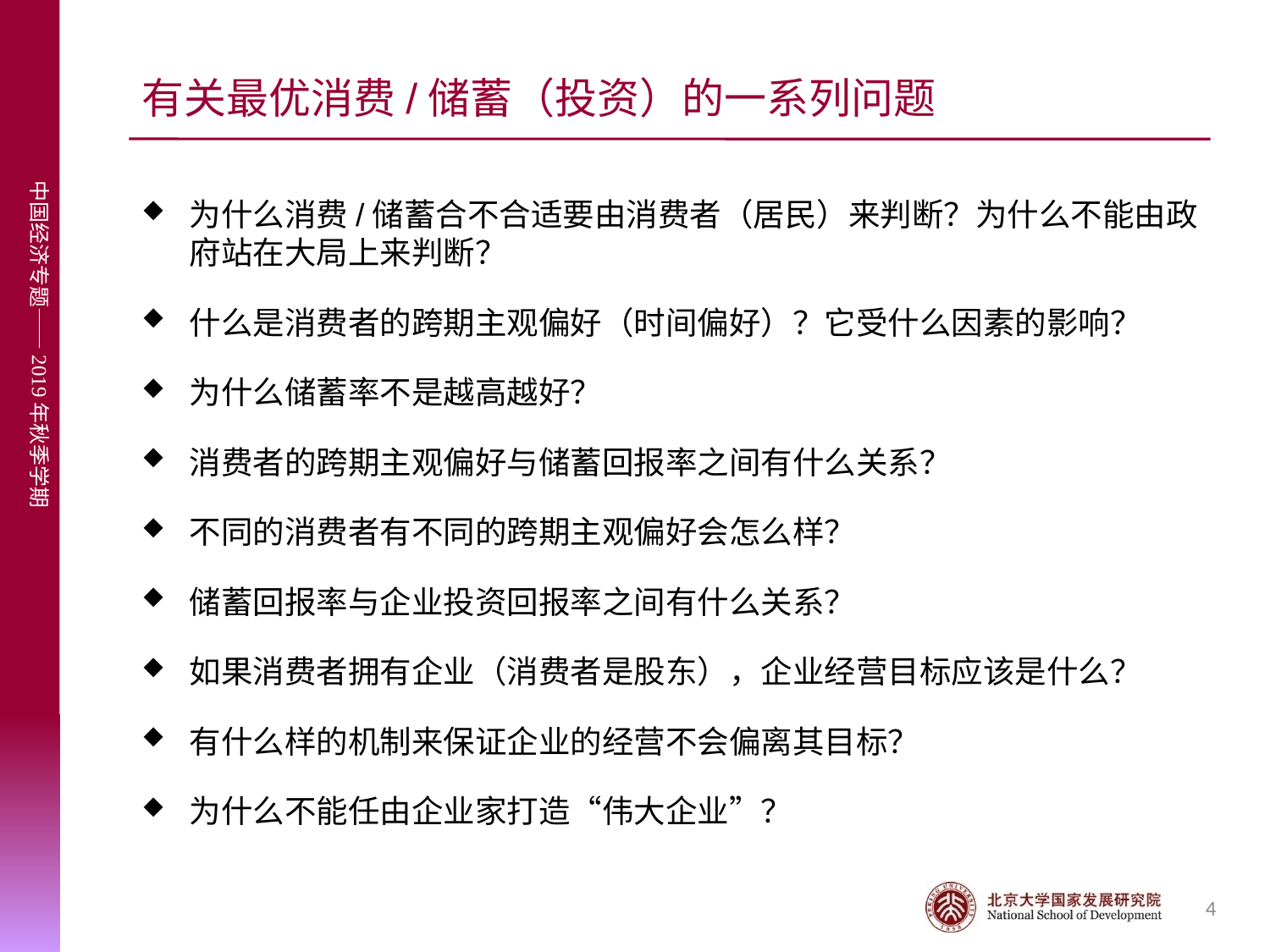

# 有关最优消费/储蓄（投资）的一系列问题
为什么消费/储蓄合不合适要由消费者（居民）来判断？为什么不能由政府站在大局上来判断？
什么是消费者的跨期主观偏好（时间偏好）？它受什么因素的影响？
为什么储蓄率不是越高越好？
消费者的跨期主观偏好与储蓄回报率之间有什么关系？
不同的消费者有不同的跨期主观偏好会怎么样？
储蓄回报率与企业投资回报率之间有什么关系？
如果消费者拥有企业（消费者是股东），企业经营目标应该是什么？
有什么样的机制来保证企业的经营不会偏离其目标？
为什么不能任由企业家打造“伟大企业”？
4